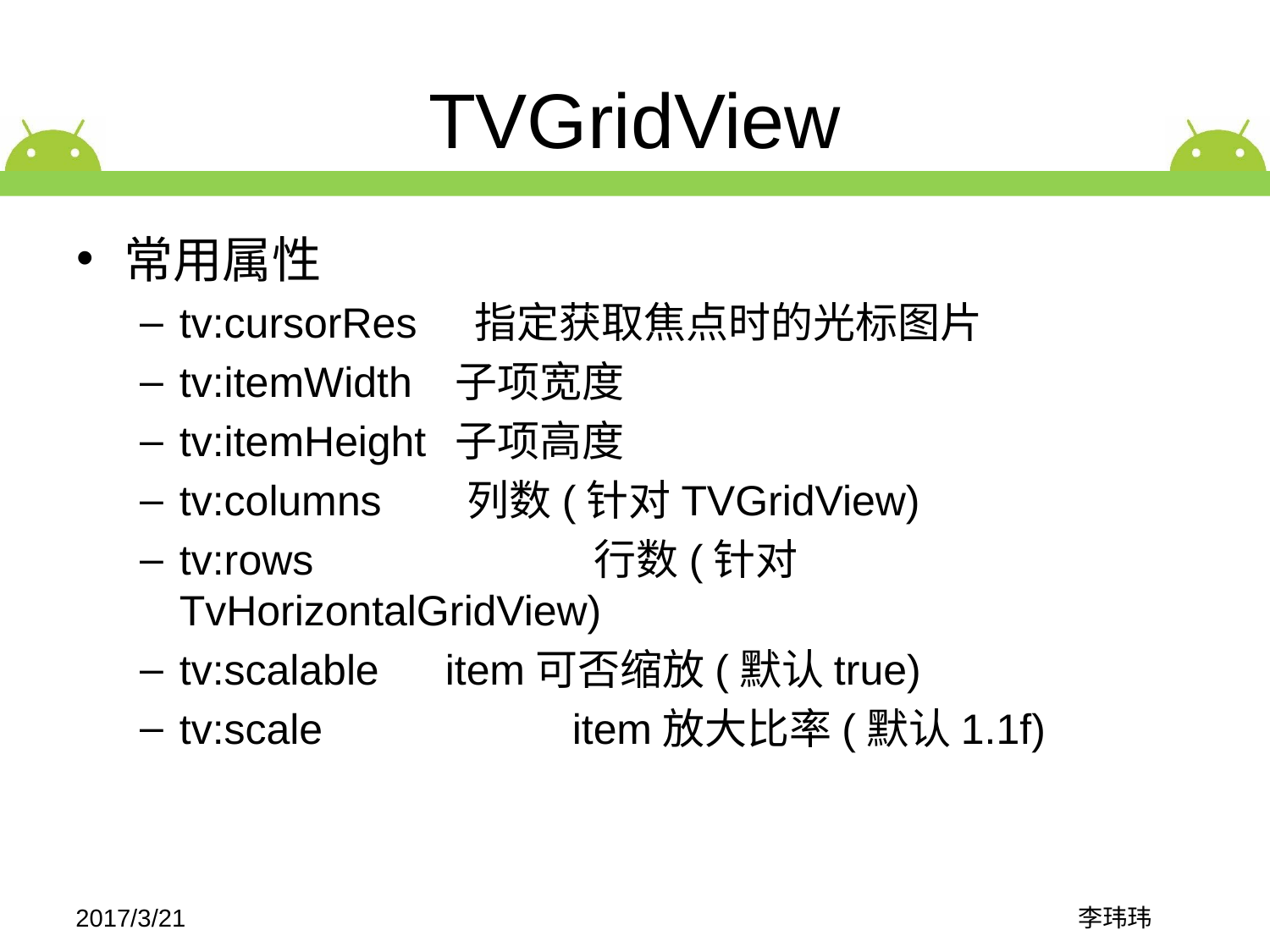

# TVGridView
常用属性
tv:cursorRes    指定获取焦点时的光标图片
tv:itemWidth	 子项宽度
tv:itemHeight	 子项高度
tv:columns	  列数(针对TVGridView)
tv:rows		  行数(针对TvHorizontalGridView)
tv:scalable	 item可否缩放(默认true)
tv:scale		 item放大比率(默认1.1f)